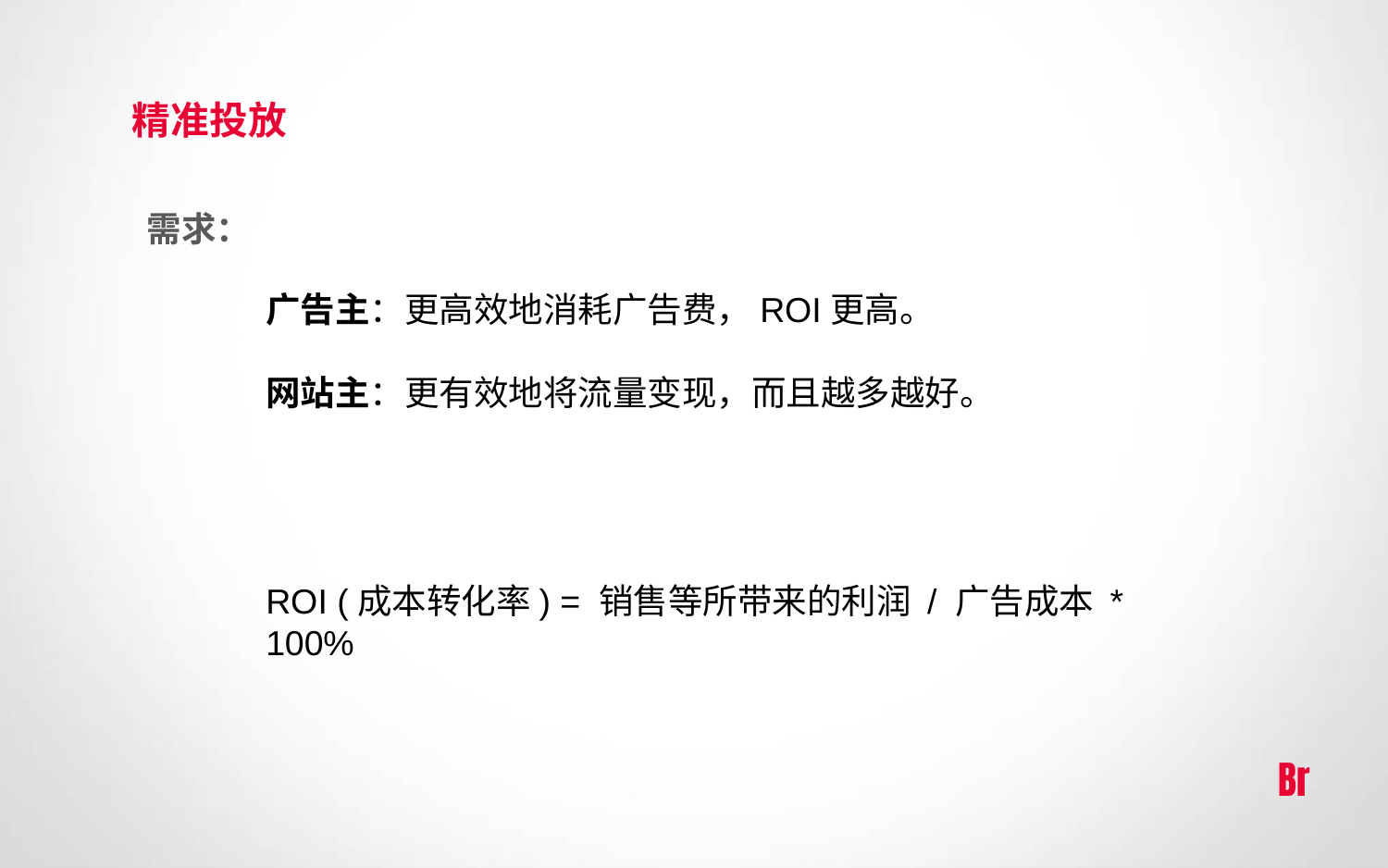

精准投放
需求：
广告主：更高效地消耗广告费，ROI更高。

网站主：更有效地将流量变现，而且越多越好。

ROI (成本转化率) = 销售等所带来的利润 / 广告成本 * 100%